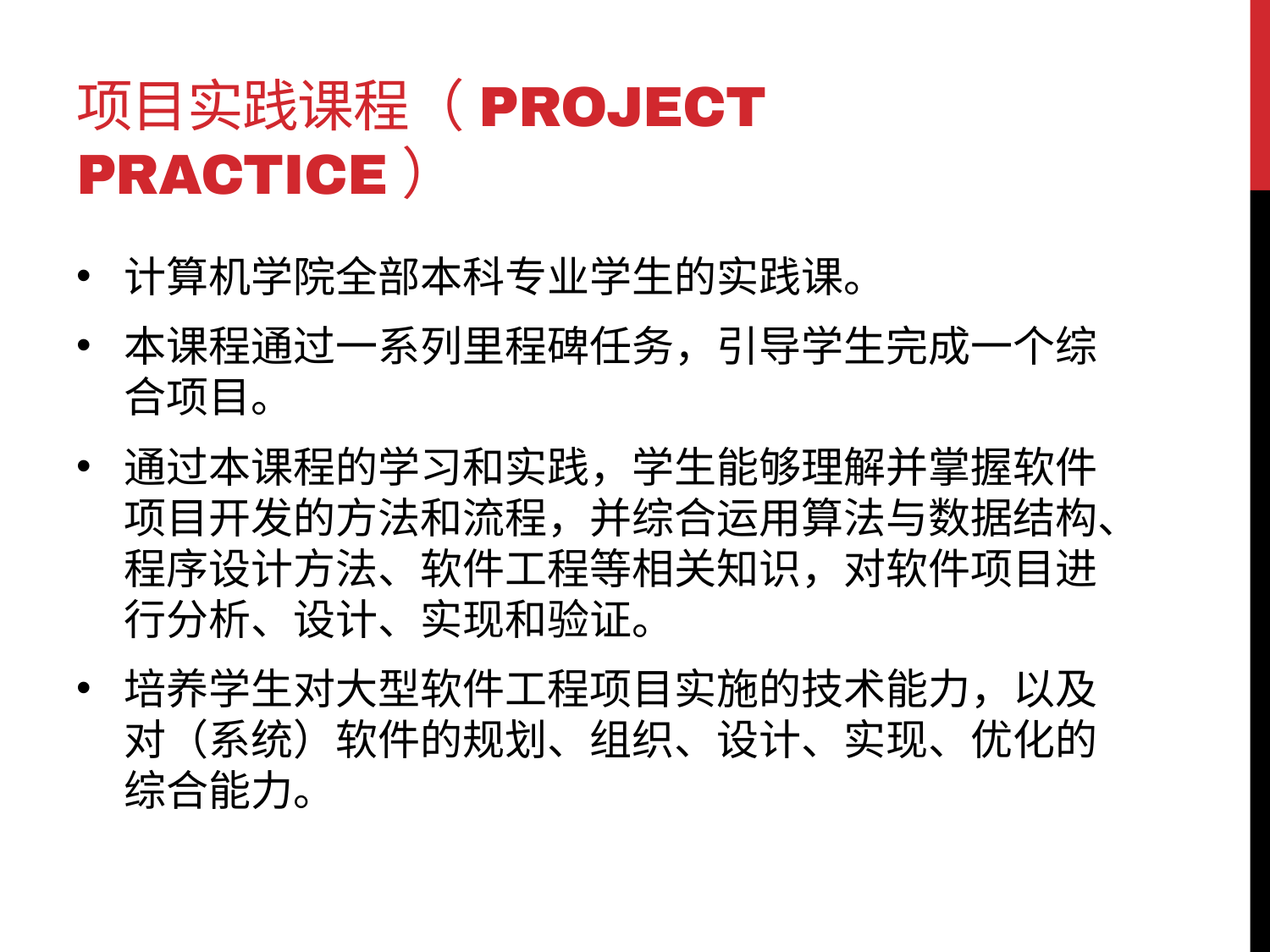

# 项目实践课程（Project Practice）
计算机学院全部本科专业学生的实践课。
本课程通过一系列里程碑任务，引导学生完成一个综合项目。
通过本课程的学习和实践，学生能够理解并掌握软件项目开发的方法和流程，并综合运用算法与数据结构、程序设计方法、软件工程等相关知识，对软件项目进行分析、设计、实现和验证。
培养学生对大型软件工程项目实施的技术能力，以及对（系统）软件的规划、组织、设计、实现、优化的综合能力。